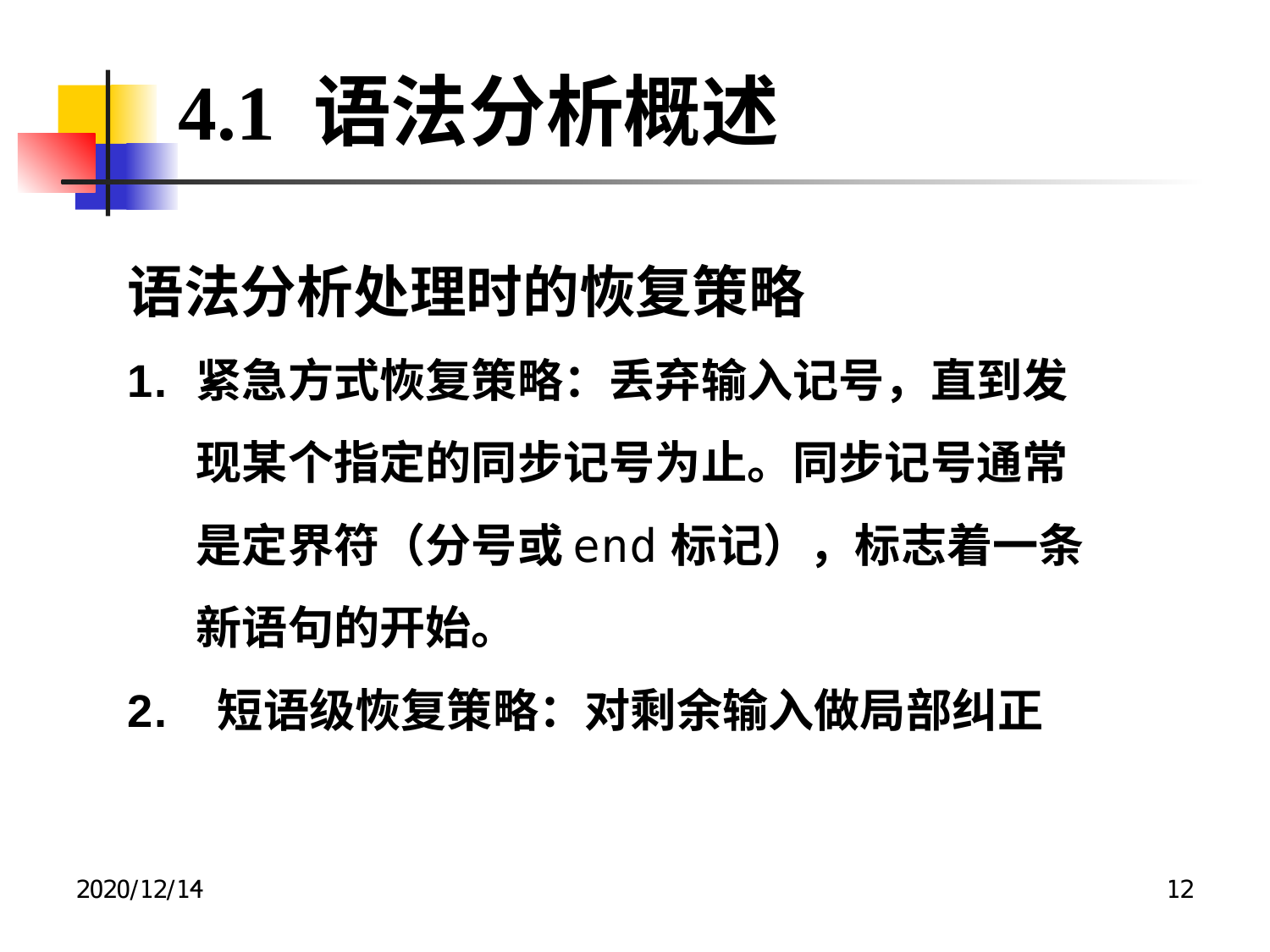

4.1 语法分析概述

语法分析处理时的恢复策略
紧急方式恢复策略：丢弃输入记号，直到发现某个指定的同步记号为止。同步记号通常是定界符（分号或end标记），标志着一条新语句的开始。
 短语级恢复策略：对剩余输入做局部纠正
2020/12/14
12